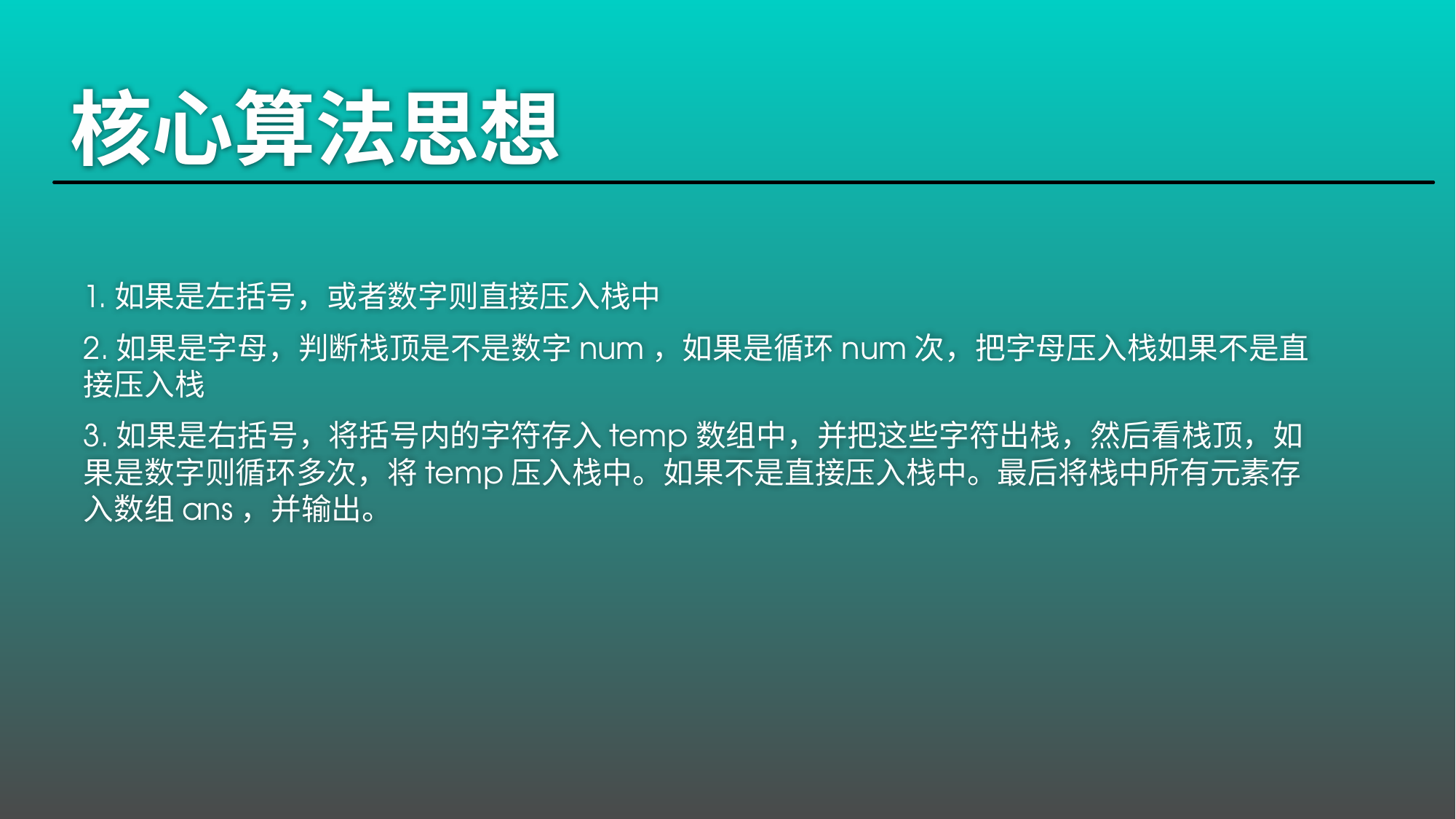

# 核心算法思想
1.如果是左括号，或者数字则直接压入栈中
2.如果是字母，判断栈顶是不是数字num，如果是循环num次，把字母压入栈如果不是直接压入栈
3.如果是右括号，将括号内的字符存入temp数组中，并把这些字符出栈，然后看栈顶，如果是数字则循环多次，将temp压入栈中。如果不是直接压入栈中。最后将栈中所有元素存入数组ans，并输出。